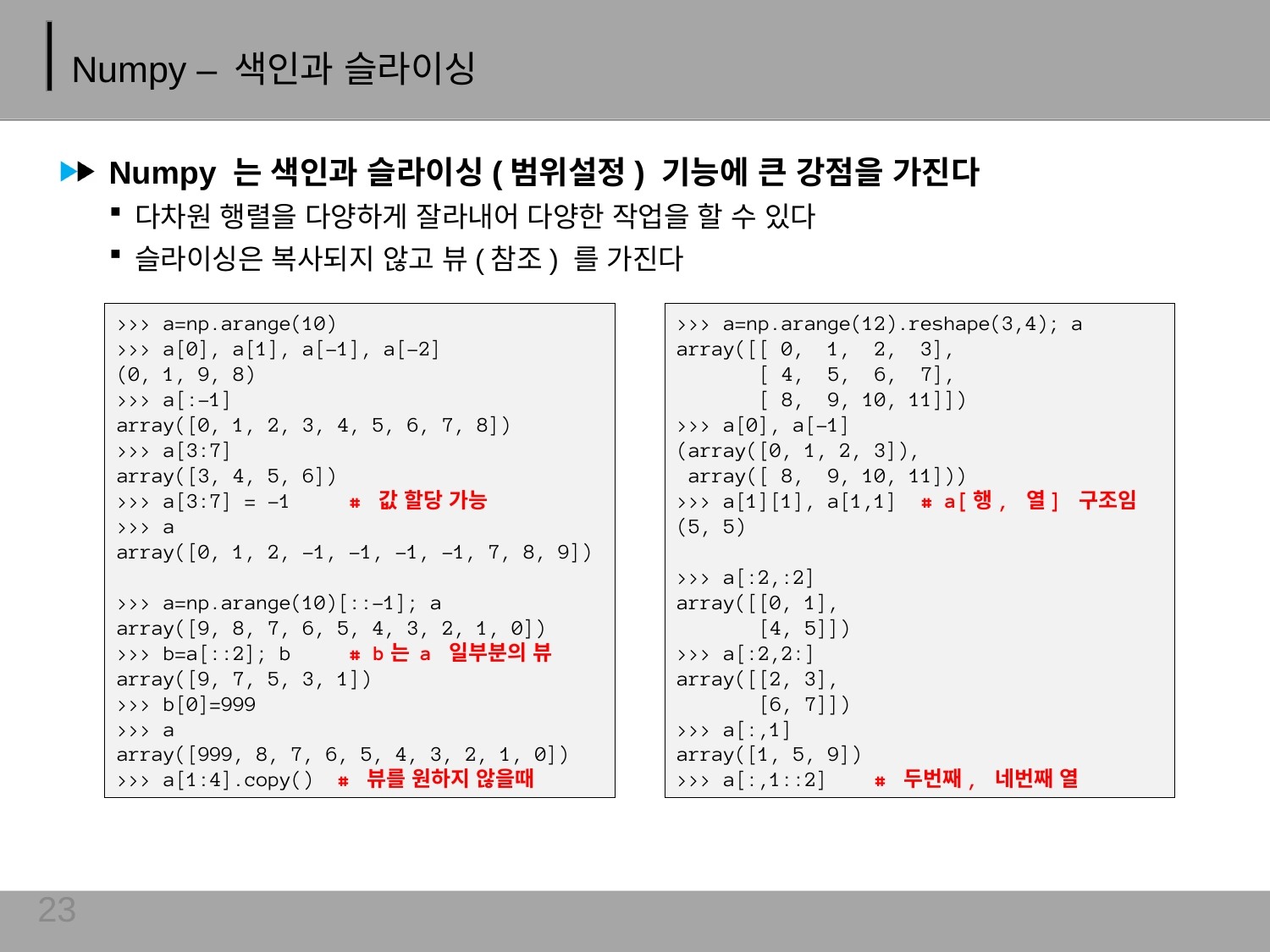

# Numpy – 색인과 슬라이싱
Numpy 는 색인과 슬라이싱(범위설정) 기능에 큰 강점을 가진다
다차원 행렬을 다양하게 잘라내어 다양한 작업을 할 수 있다
슬라이싱은 복사되지 않고 뷰(참조) 를 가진다
>>> a=np.arange(10)
>>> a[0], a[1], a[-1], a[-2]
(0, 1, 9, 8)
>>> a[:-1]
array([0, 1, 2, 3, 4, 5, 6, 7, 8])
>>> a[3:7]
array([3, 4, 5, 6])
>>> a[3:7] = -1     # 값 할당 가능
>>> a
array([0, 1, 2, -1, -1, -1, -1, 7, 8, 9])

>>> a=np.arange(10)[::-1]; a
array([9, 8, 7, 6, 5, 4, 3, 2, 1, 0])
>>> b=a[::2]; b     # b는 a 일부분의 뷰
array([9, 7, 5, 3, 1])
>>> b[0]=999
>>> a
array([999, 8, 7, 6, 5, 4, 3, 2, 1, 0])
>>> a[1:4].copy()  # 뷰를 원하지 않을때
>>> a=np.arange(12).reshape(3,4); a
array([[ 0,  1,  2,  3],
       [ 4,  5,  6,  7],
       [ 8,  9, 10, 11]])
>>> a[0], a[-1]
(array([0, 1, 2, 3]),
 array([ 8,  9, 10, 11]))
>>> a[1][1], a[1,1]  # a[행, 열] 구조임
(5, 5)

>>> a[:2,:2]
array([[0, 1],
       [4, 5]])
>>> a[:2,2:]
array([[2, 3],
       [6, 7]])
>>> a[:,1]
array([1, 5, 9])
>>> a[:,1::2]    # 두번째, 네번째 열
23